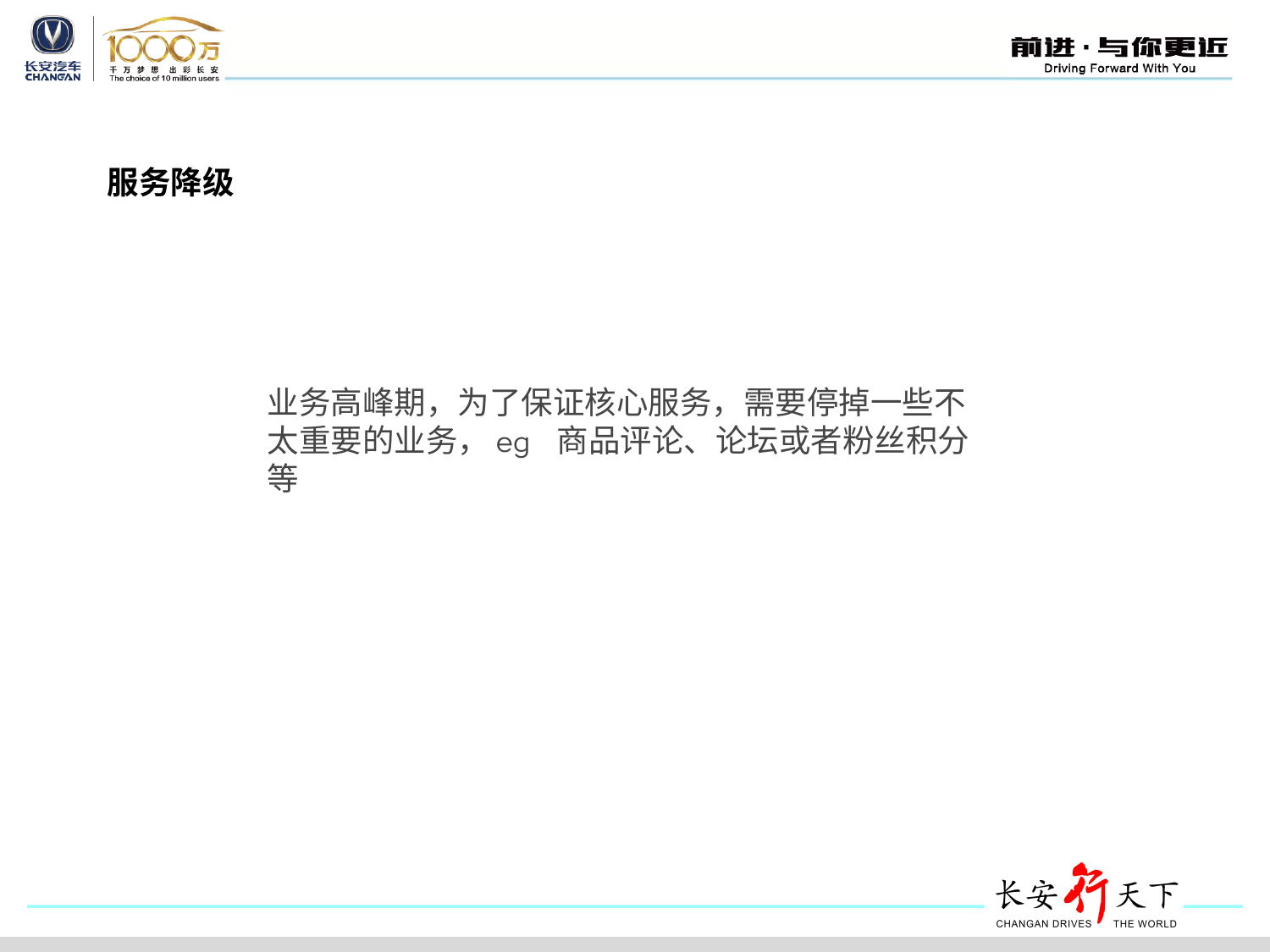

服务降级
业务高峰期，为了保证核心服务，需要停掉一些不太重要的业务，eg 商品评论、论坛或者粉丝积分等